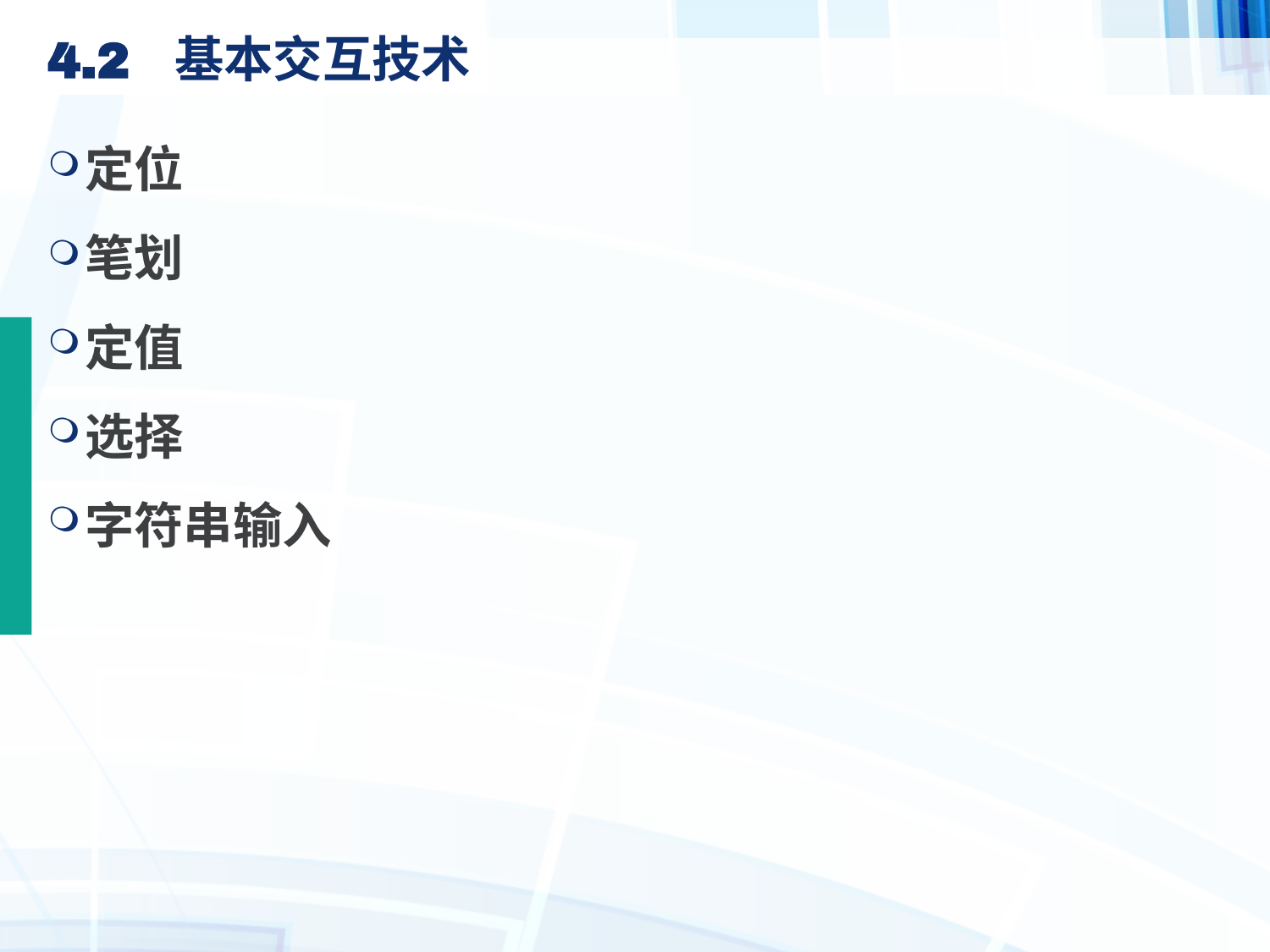

# 4.2  基本交互技术
定位
笔划
定值
选择
字符串输入